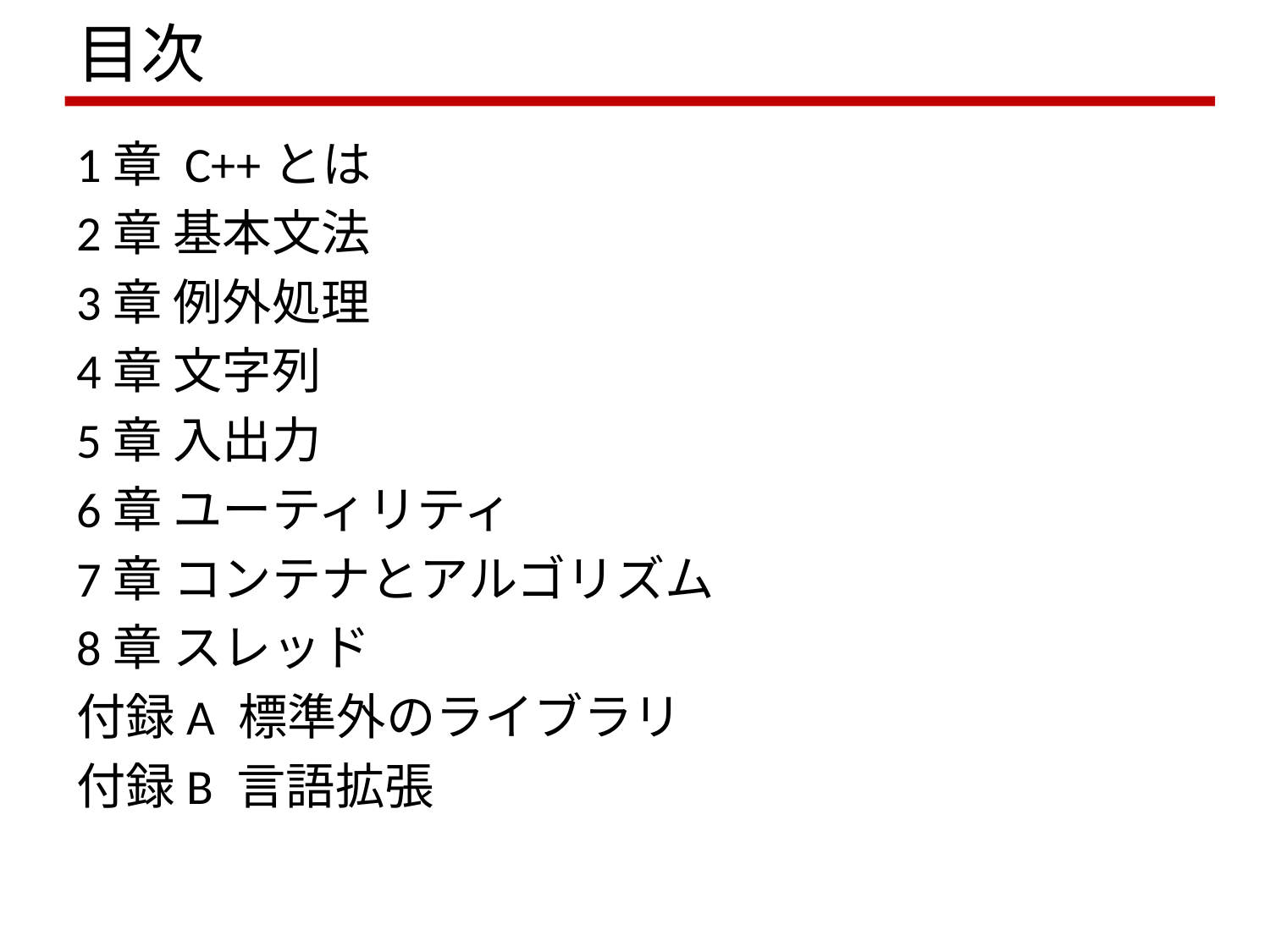

# 目次

1章 C++とは
2章 基本文法
3章 例外処理
4章 文字列
5章 入出力
6章 ユーティリティ
7章 コンテナとアルゴリズム
8章 スレッド
付録A 標準外のライブラリ
付録B 言語拡張